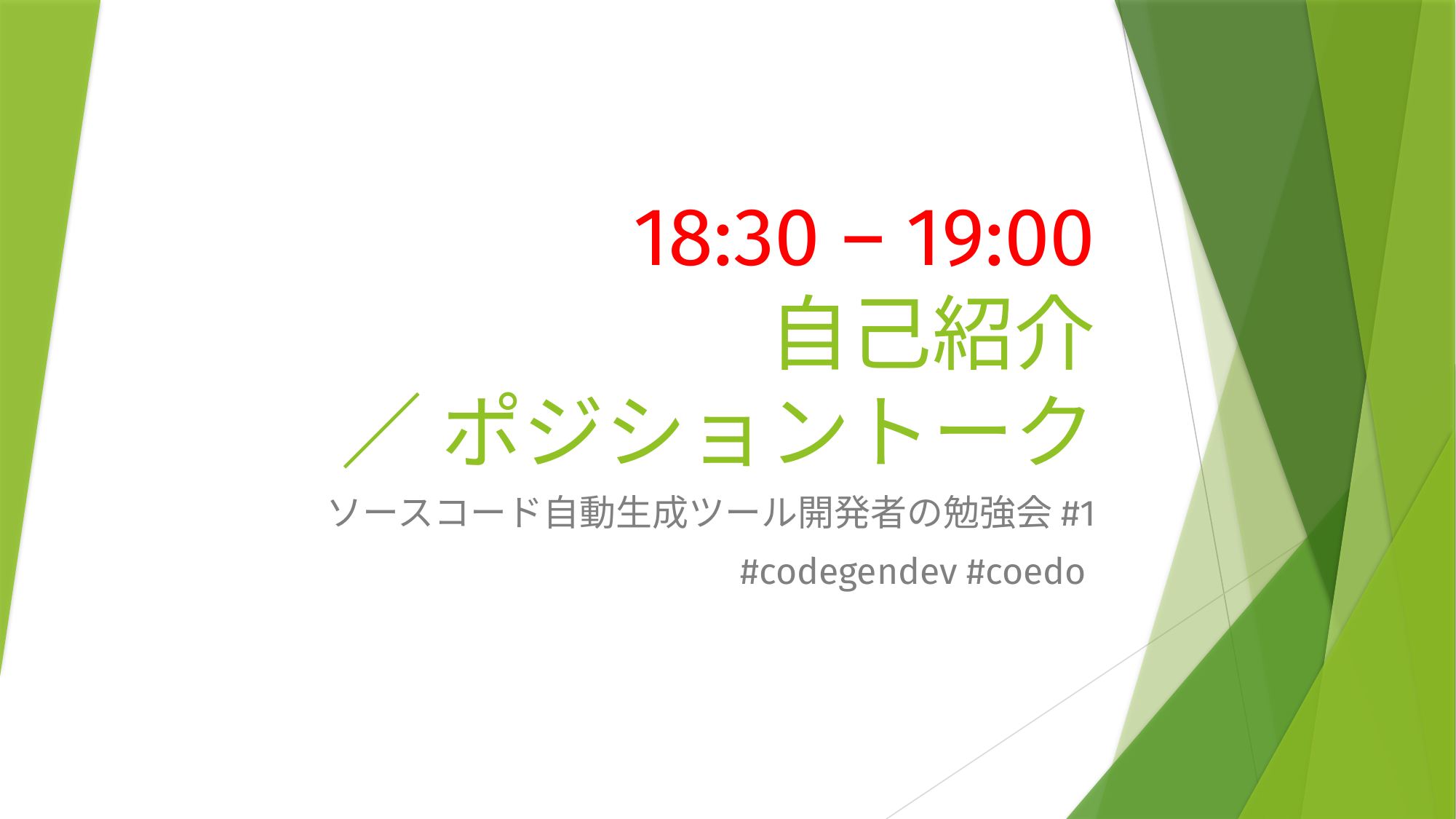

# 18:30 – 19:00 自己紹介 ／ ポジショントーク
ソースコード自動生成ツール開発者の勉強会#1
#codegendev #coedo